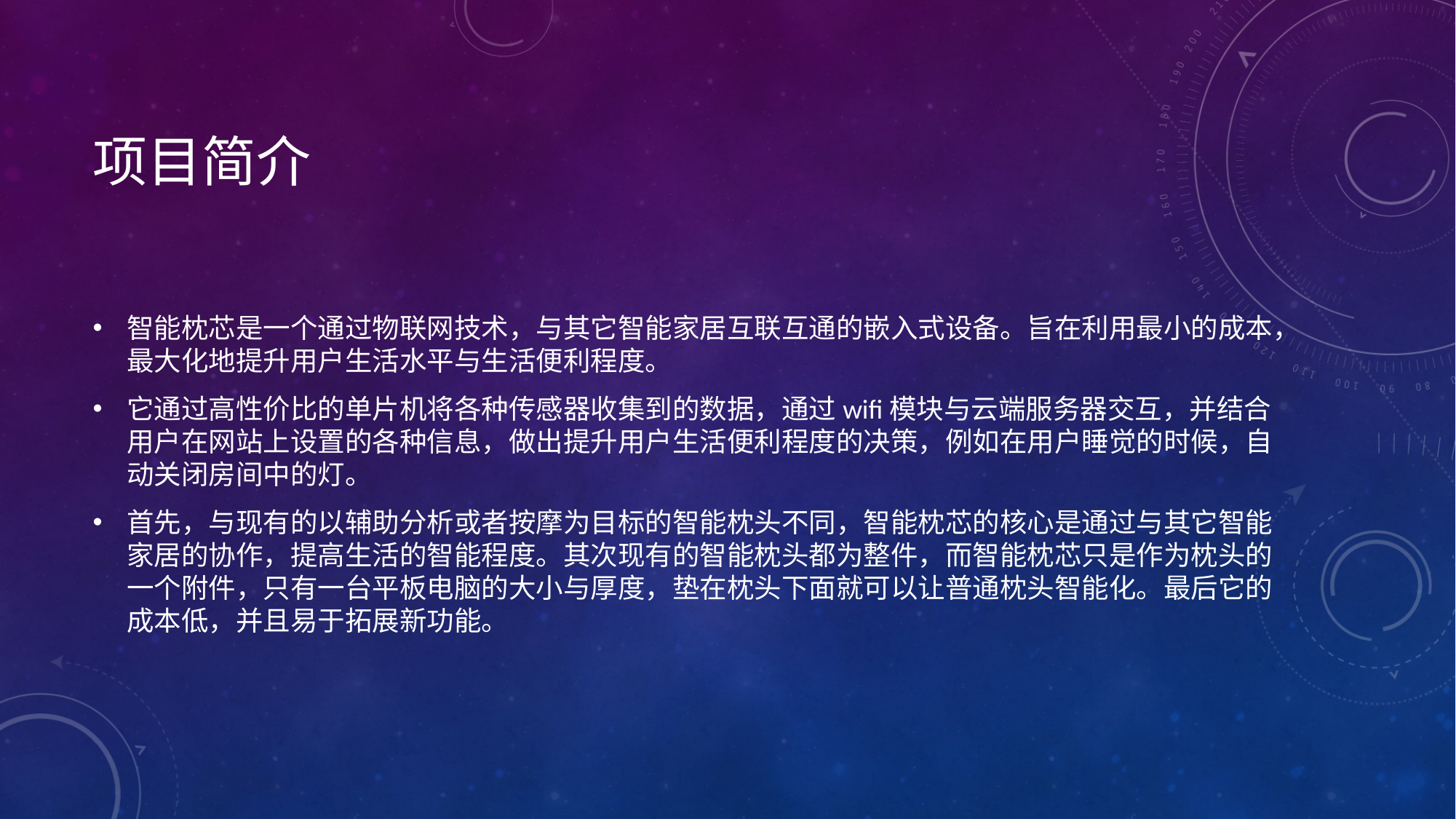

# 项目简介
智能枕芯是一个通过物联网技术，与其它智能家居互联互通的嵌入式设备。旨在利用最小的成本，最大化地提升用户生活水平与生活便利程度。
它通过高性价比的单片机将各种传感器收集到的数据，通过wifi模块与云端服务器交互，并结合用户在网站上设置的各种信息，做出提升用户生活便利程度的决策，例如在用户睡觉的时候，自动关闭房间中的灯。
首先，与现有的以辅助分析或者按摩为目标的智能枕头不同，智能枕芯的核心是通过与其它智能家居的协作，提高生活的智能程度。其次现有的智能枕头都为整件，而智能枕芯只是作为枕头的一个附件，只有一台平板电脑的大小与厚度，垫在枕头下面就可以让普通枕头智能化。最后它的成本低，并且易于拓展新功能。